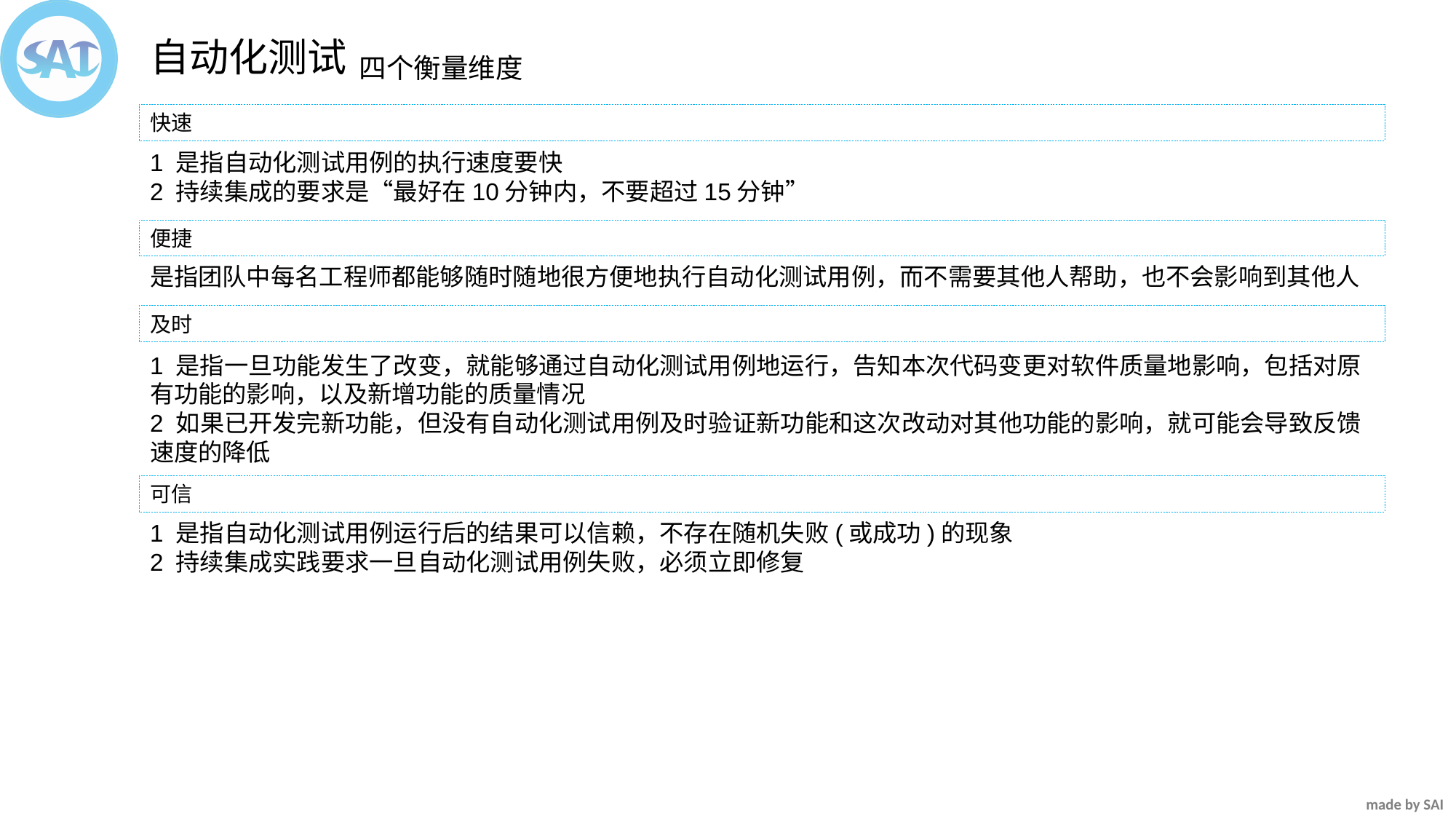

自动化测试
四个衡量维度
快速
1 是指自动化测试用例的执行速度要快
2 持续集成的要求是“最好在10分钟内，不要超过15分钟”
便捷
是指团队中每名工程师都能够随时随地很方便地执行自动化测试用例，而不需要其他人帮助，也不会影响到其他人
及时
1 是指一旦功能发生了改变，就能够通过自动化测试用例地运行，告知本次代码变更对软件质量地影响，包括对原有功能的影响，以及新增功能的质量情况
2 如果已开发完新功能，但没有自动化测试用例及时验证新功能和这次改动对其他功能的影响，就可能会导致反馈速度的降低
可信
1 是指自动化测试用例运行后的结果可以信赖，不存在随机失败(或成功)的现象
2 持续集成实践要求一旦自动化测试用例失败，必须立即修复